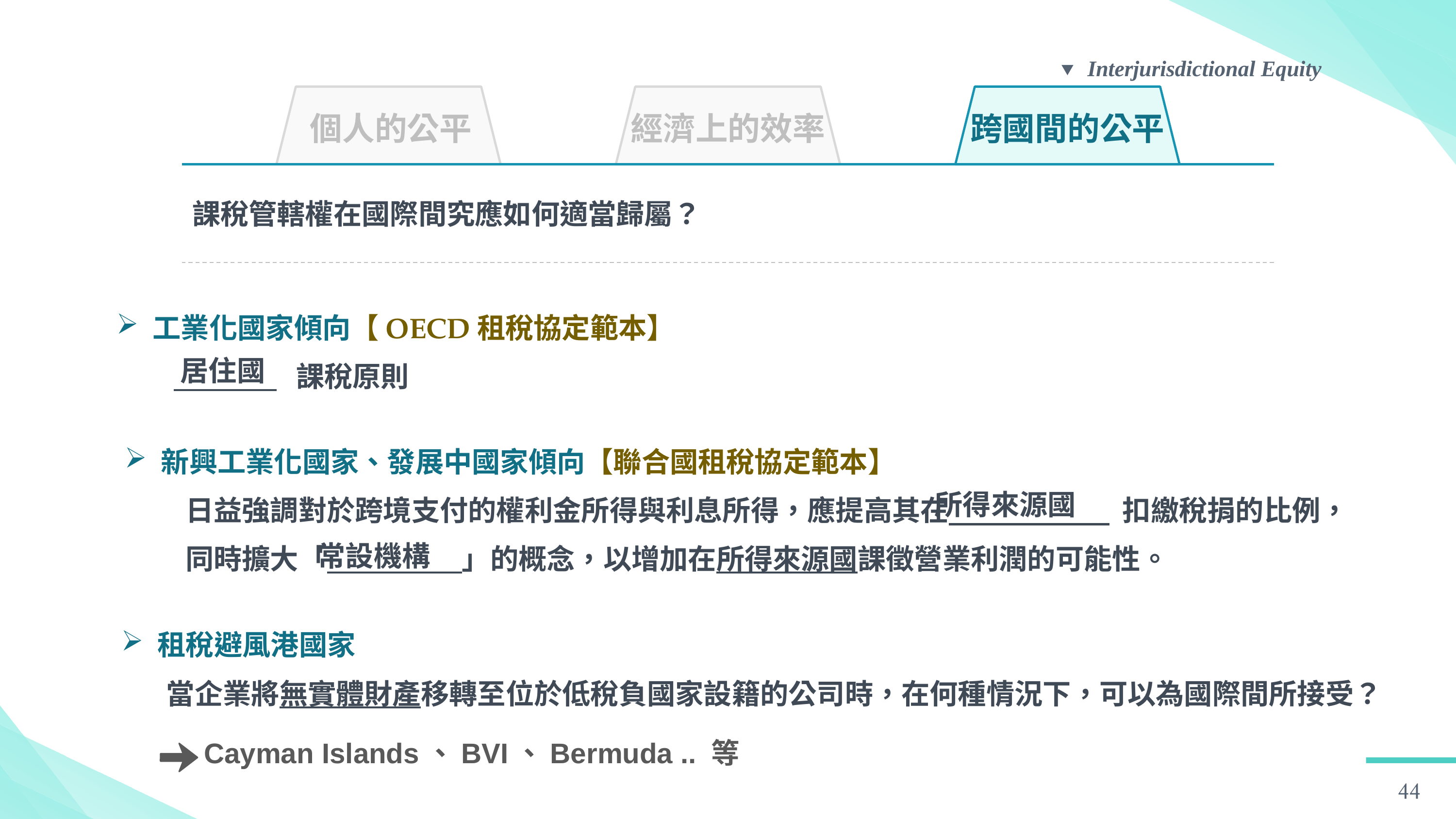

Interjurisdictional Equity

  個人的公平
經濟上的效率
跨國間的公平
課稅管轄權在國際間究應如何適當歸屬？
工業化國家傾向【OECD租稅協定範本】
居住國
                   課稅原則
新興工業化國家、發展中國家傾向【聯合國租稅協定範本】
所得來源國
日益強調對於跨境支付的權利金所得與利息所得，應提高其在                           扣繳稅捐的比例，

同時擴大「                     」的概念，以增加在所得來源國課徵營業利潤的可能性。
常設機構
租稅避風港國家
當企業將無實體財產移轉至位於低稅負國家設籍的公司時，在何種情況下，可以為國際間所接受？

  Cayman Islands、BVI、Bermuda .. 等

44